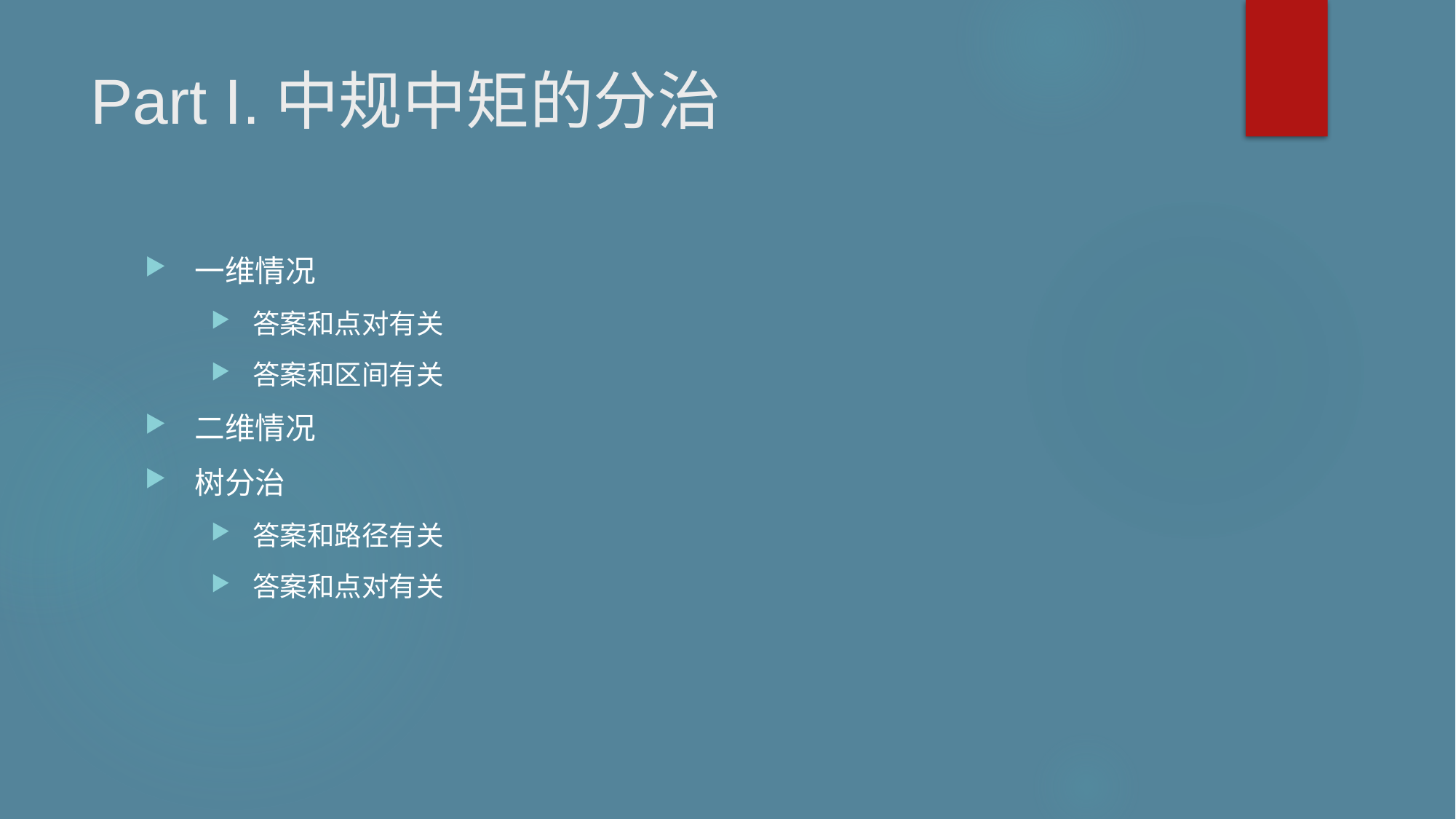

# Part I.中规中矩的分治
一维情况
答案和点对有关
答案和区间有关
二维情况
树分治
答案和路径有关
答案和点对有关